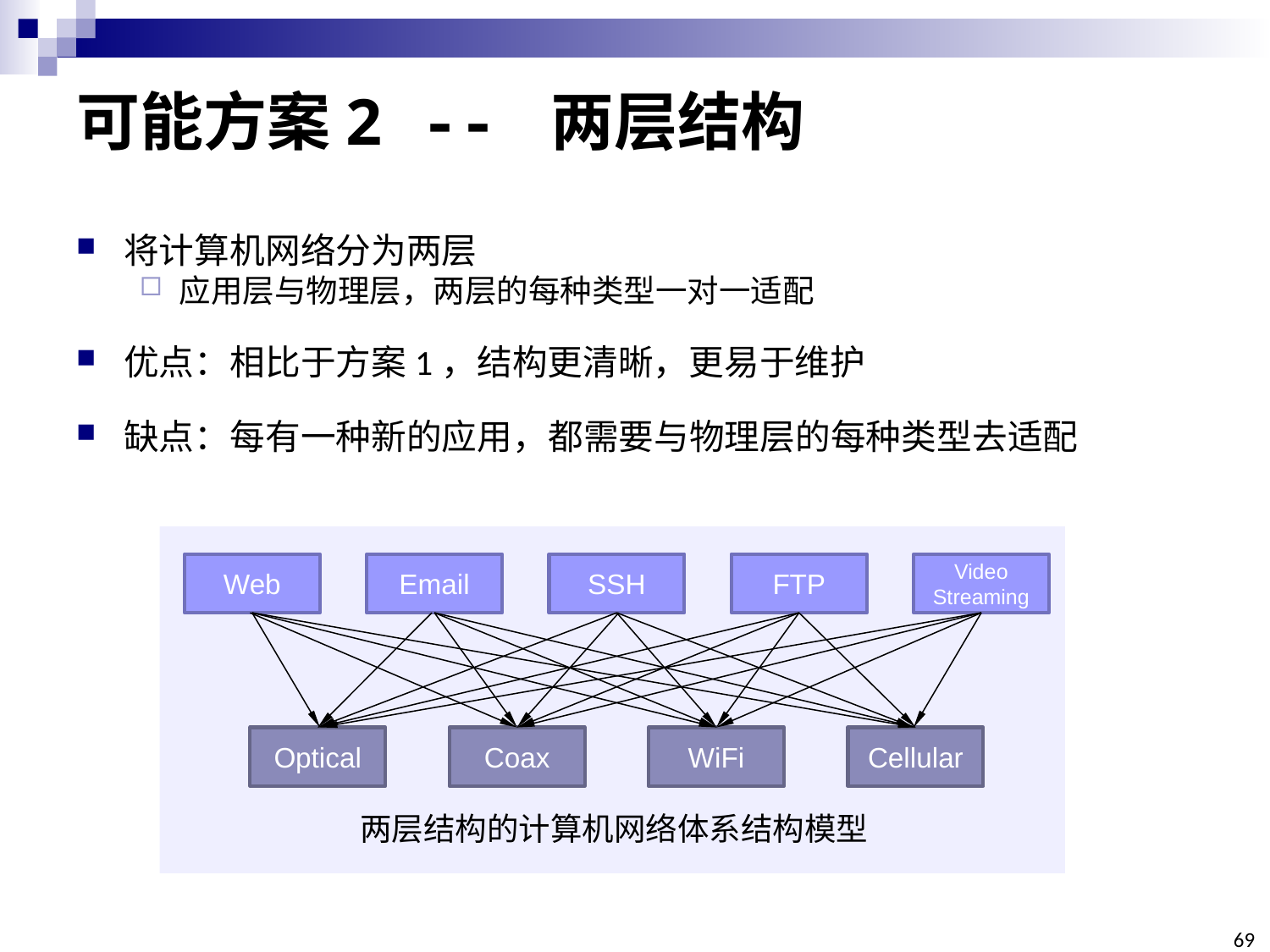

# 可能方案2 -- 两层结构
将计算机网络分为两层
应用层与物理层，两层的每种类型一对一适配
优点：相比于方案1，结构更清晰，更易于维护
缺点：每有一种新的应用，都需要与物理层的每种类型去适配

Web
Email
SSH
FTP
Video Streaming
Optical
Coax
WiFi
Cellular
两层结构的计算机网络体系结构模型
69